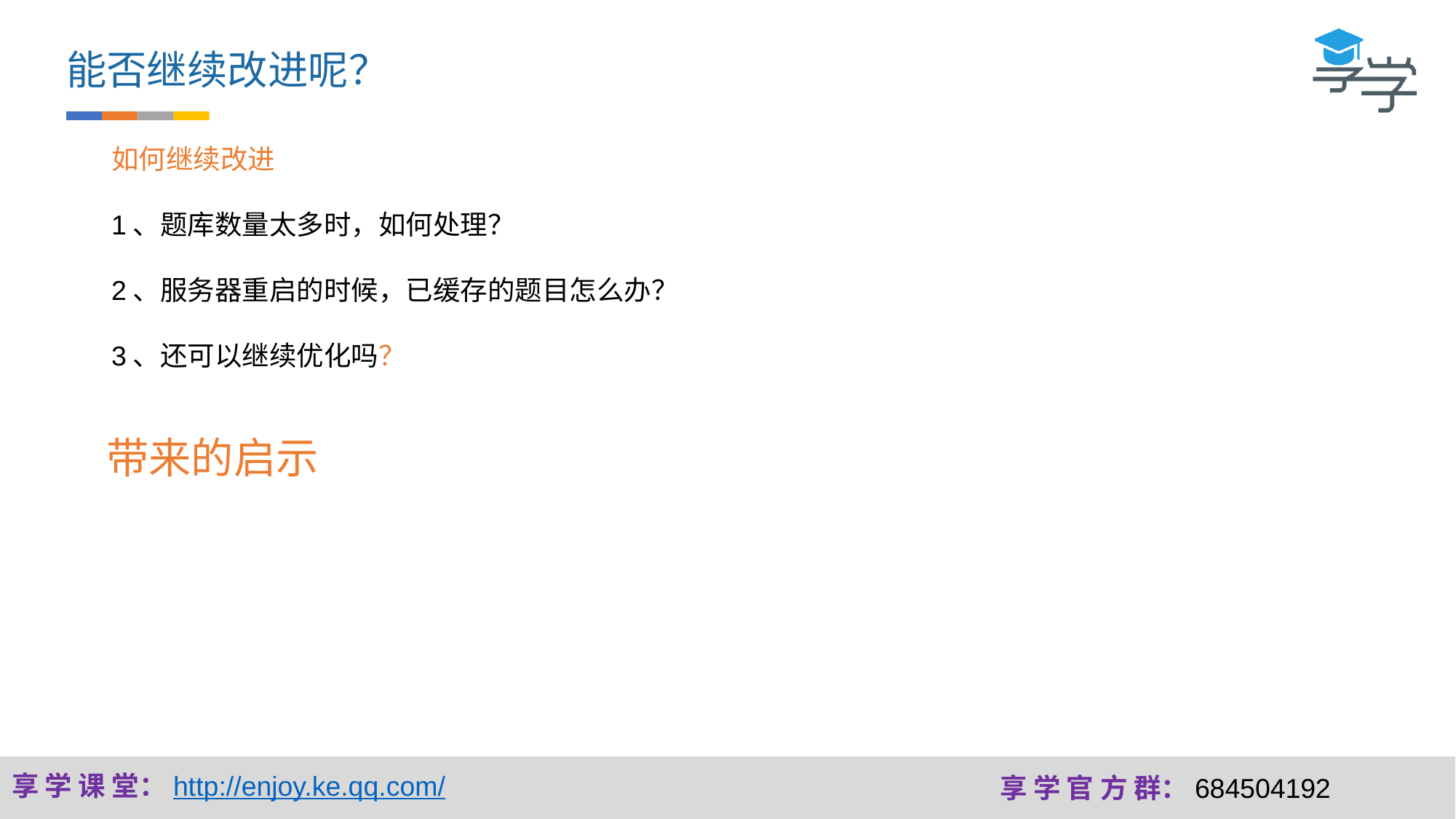

能否继续改进呢？

如何继续改进

1、题库数量太多时，如何处理？

2、服务器重启的时候，已缓存的题目怎么办？

3、还可以继续优化吗？
带来的启示